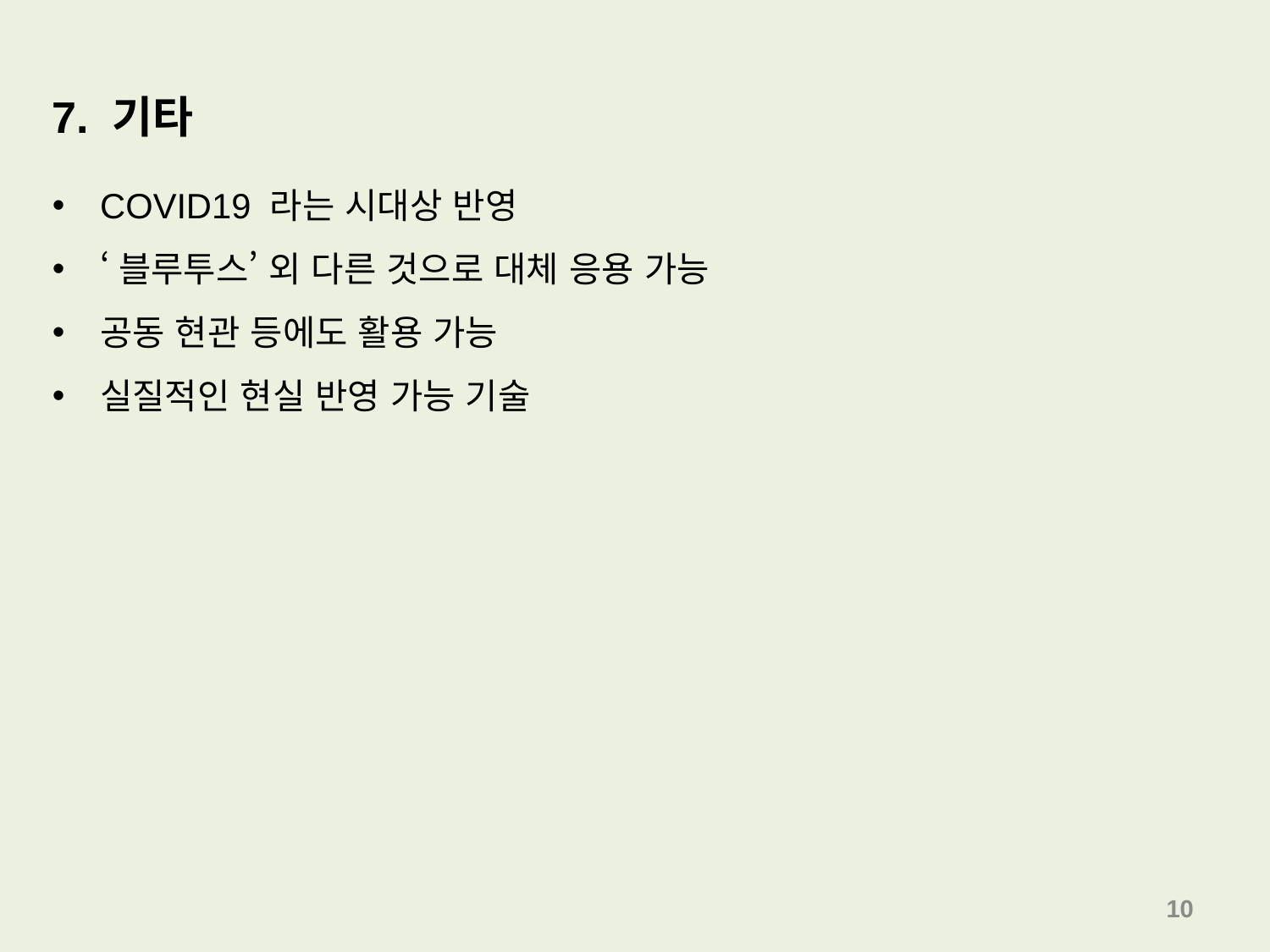

7. 기타
COVID19 라는 시대상 반영
‘블루투스’ 외 다른 것으로 대체 응용 가능
공동 현관 등에도 활용 가능
실질적인 현실 반영 가능 기술
10